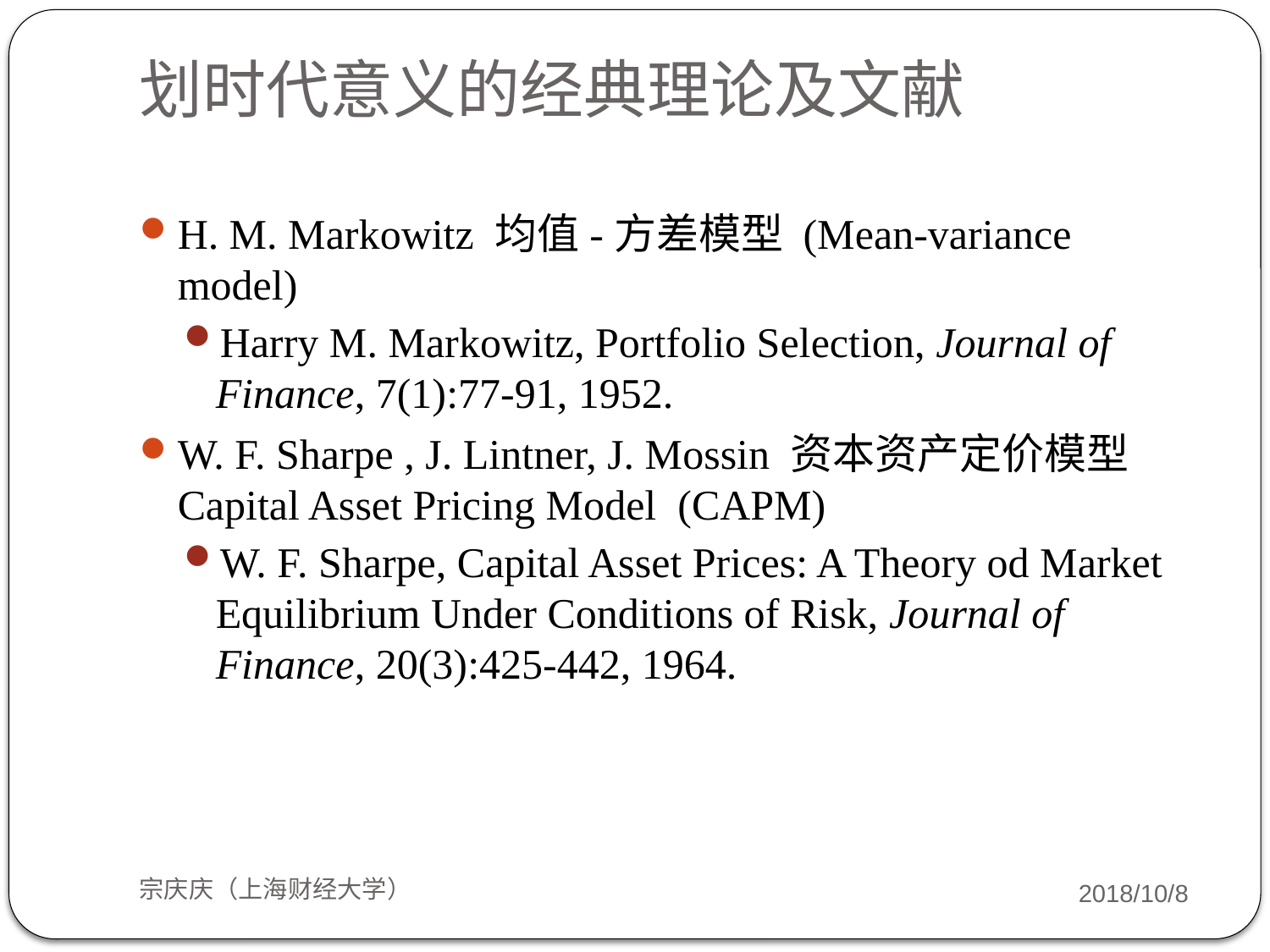

# 划时代意义的经典理论及文献
H. M. Markowitz 均值-方差模型 (Mean-variance model)
Harry M. Markowitz, Portfolio Selection, Journal of Finance, 7(1):77-91, 1952.
W. F. Sharpe , J. Lintner, J. Mossin 资本资产定价模型 Capital Asset Pricing Model  (CAPM)
W. F. Sharpe, Capital Asset Prices: A Theory od Market Equilibrium Under Conditions of Risk, Journal of Finance, 20(3):425-442, 1964.
宗庆庆（上海财经大学）
2018/10/8